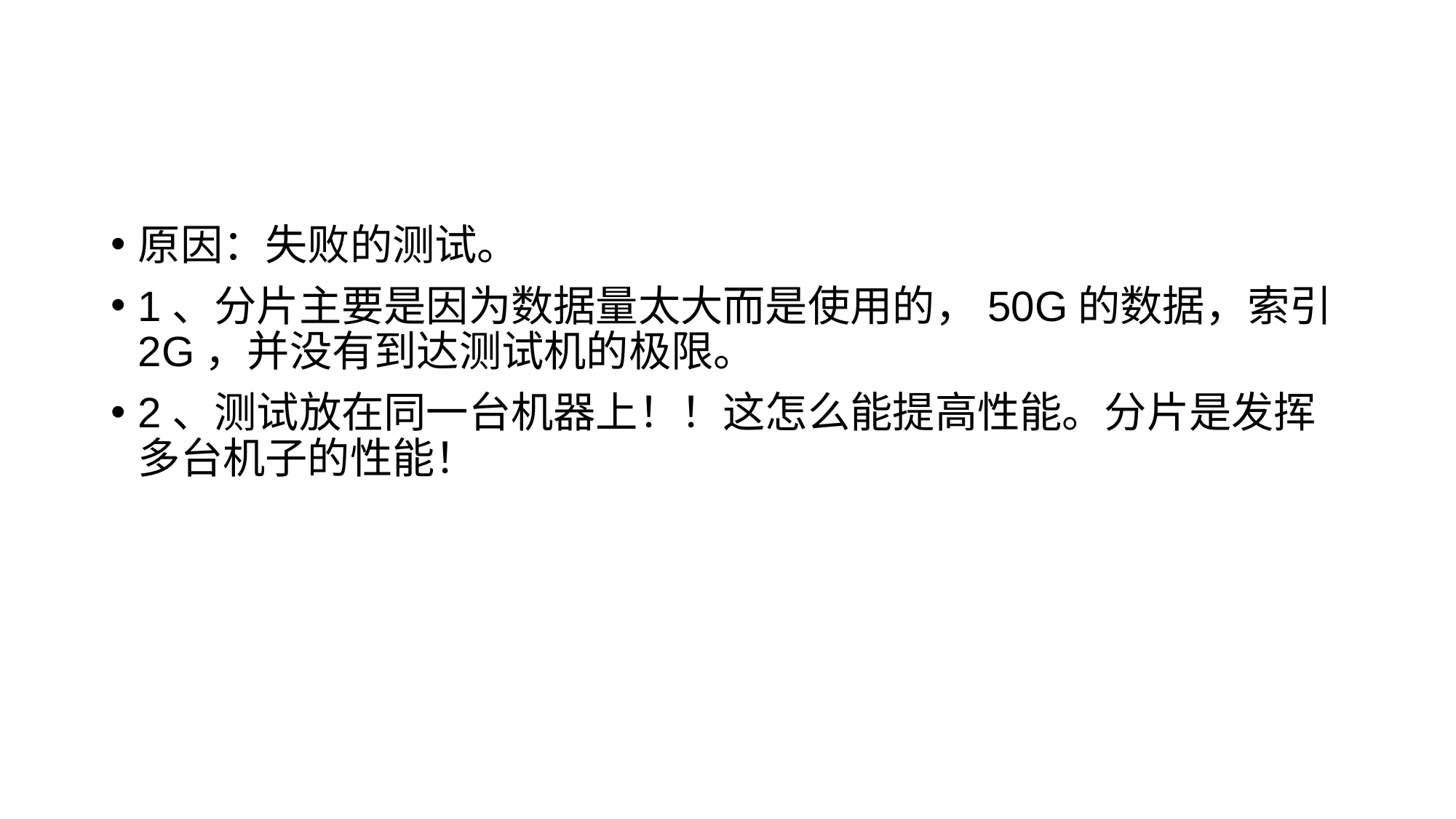

#
原因：失败的测试。
1、分片主要是因为数据量太大而是使用的，50G的数据，索引2G，并没有到达测试机的极限。
2、测试放在同一台机器上！！这怎么能提高性能。分片是发挥多台机子的性能！